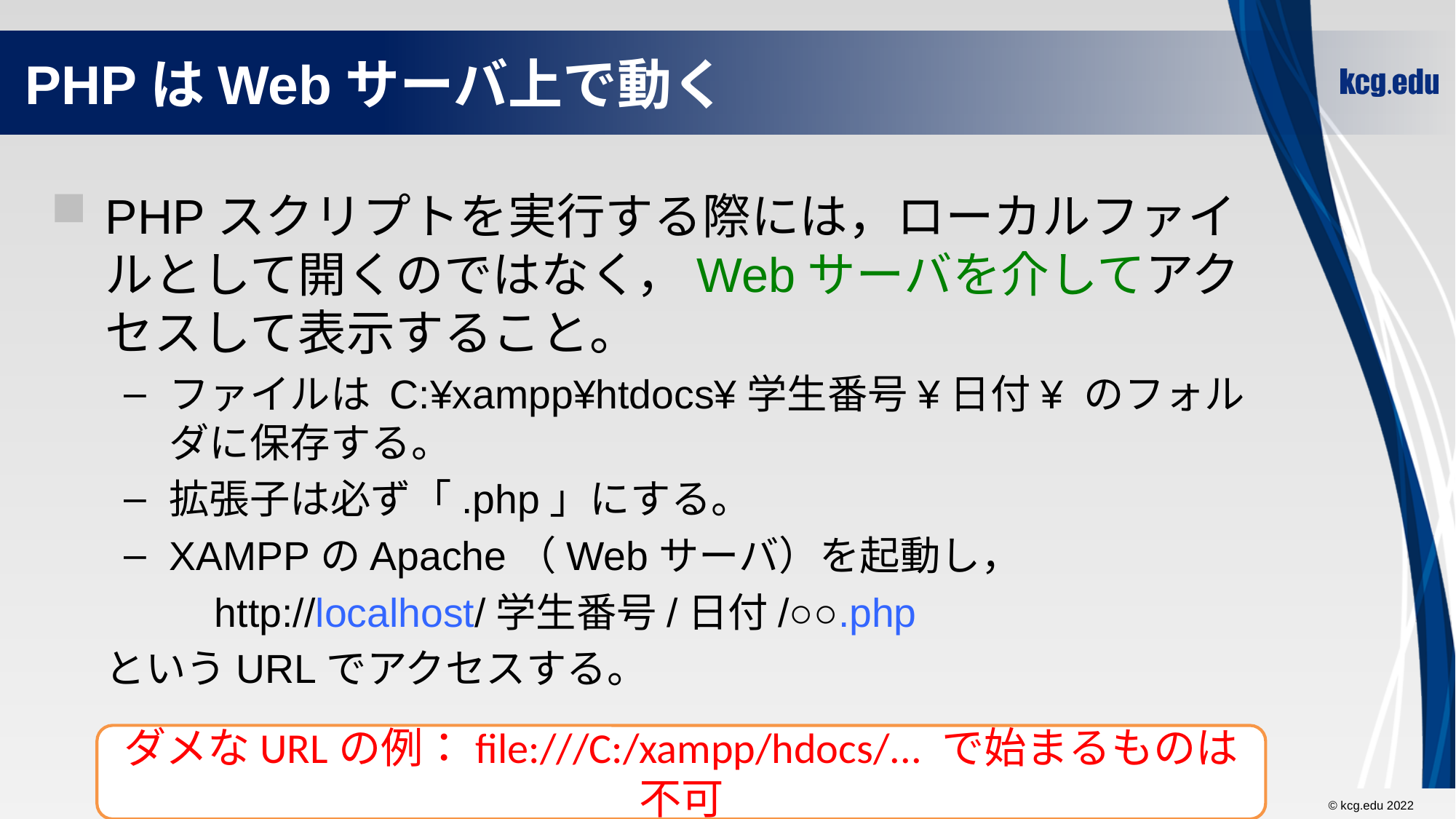

# PHPはWebサーバ上で動く
PHPスクリプトを実行する際には，ローカルファイルとして開くのではなく，Webサーバを介してアクセスして表示すること。
ファイルは C:¥xampp¥htdocs¥学生番号¥日付¥ のフォルダに保存する。
拡張子は必ず「.php」にする。
XAMPPのApache（Webサーバ）を起動し，
	http://localhost/学生番号/日付/○○.php
というURLでアクセスする。
ダメなURLの例：file:///C:/xampp/hdocs/... で始まるものは不可